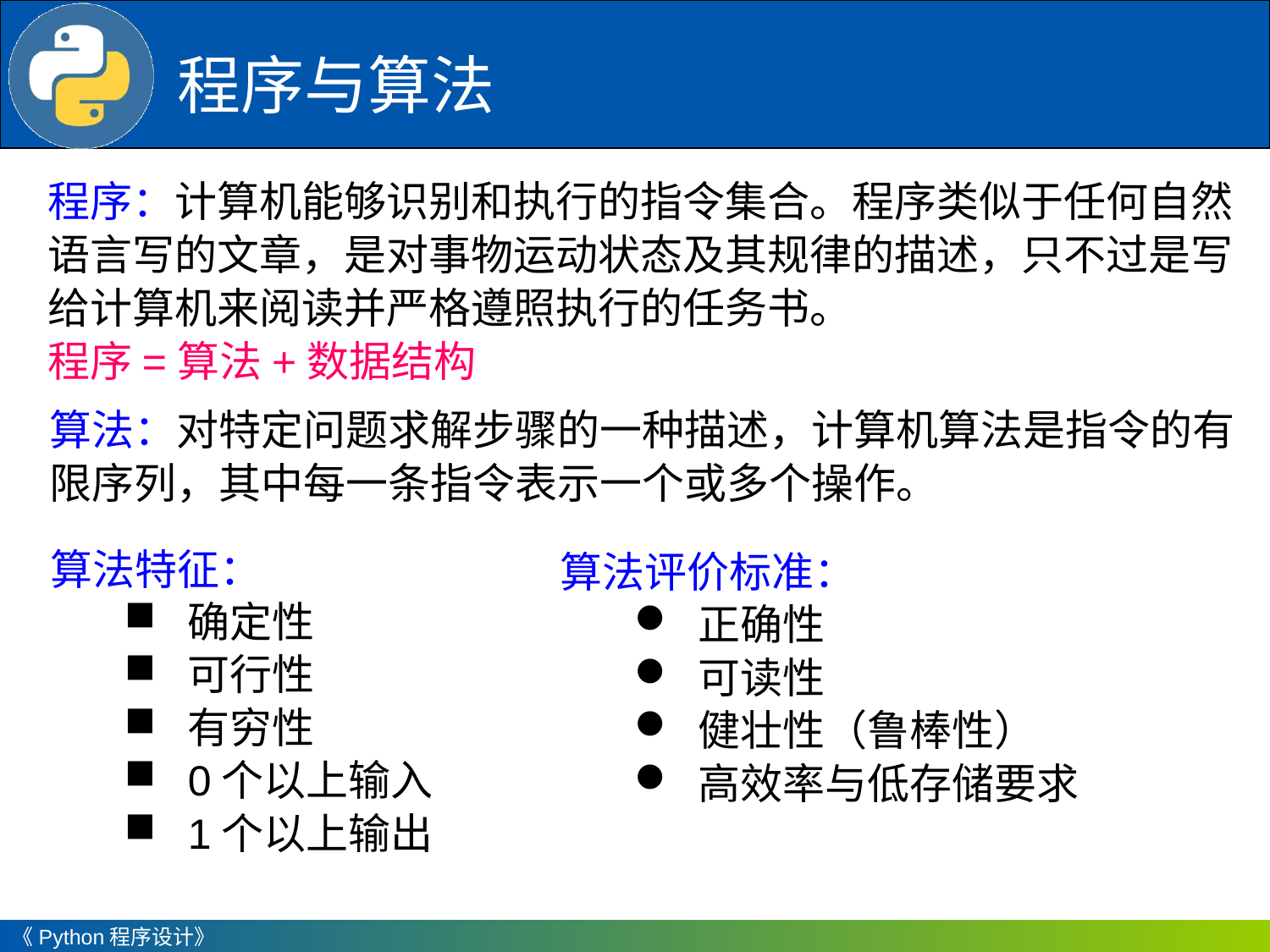

# 程序与算法
程序：计算机能够识别和执行的指令集合。程序类似于任何自然语言写的文章，是对事物运动状态及其规律的描述，只不过是写给计算机来阅读并严格遵照执行的任务书。
程序=算法+数据结构
算法：对特定问题求解步骤的一种描述，计算机算法是指令的有限序列，其中每一条指令表示一个或多个操作。
算法特征：
确定性
可行性
有穷性
0个以上输入
1个以上输出
算法评价标准：
正确性
可读性
健壮性（鲁棒性）
高效率与低存储要求